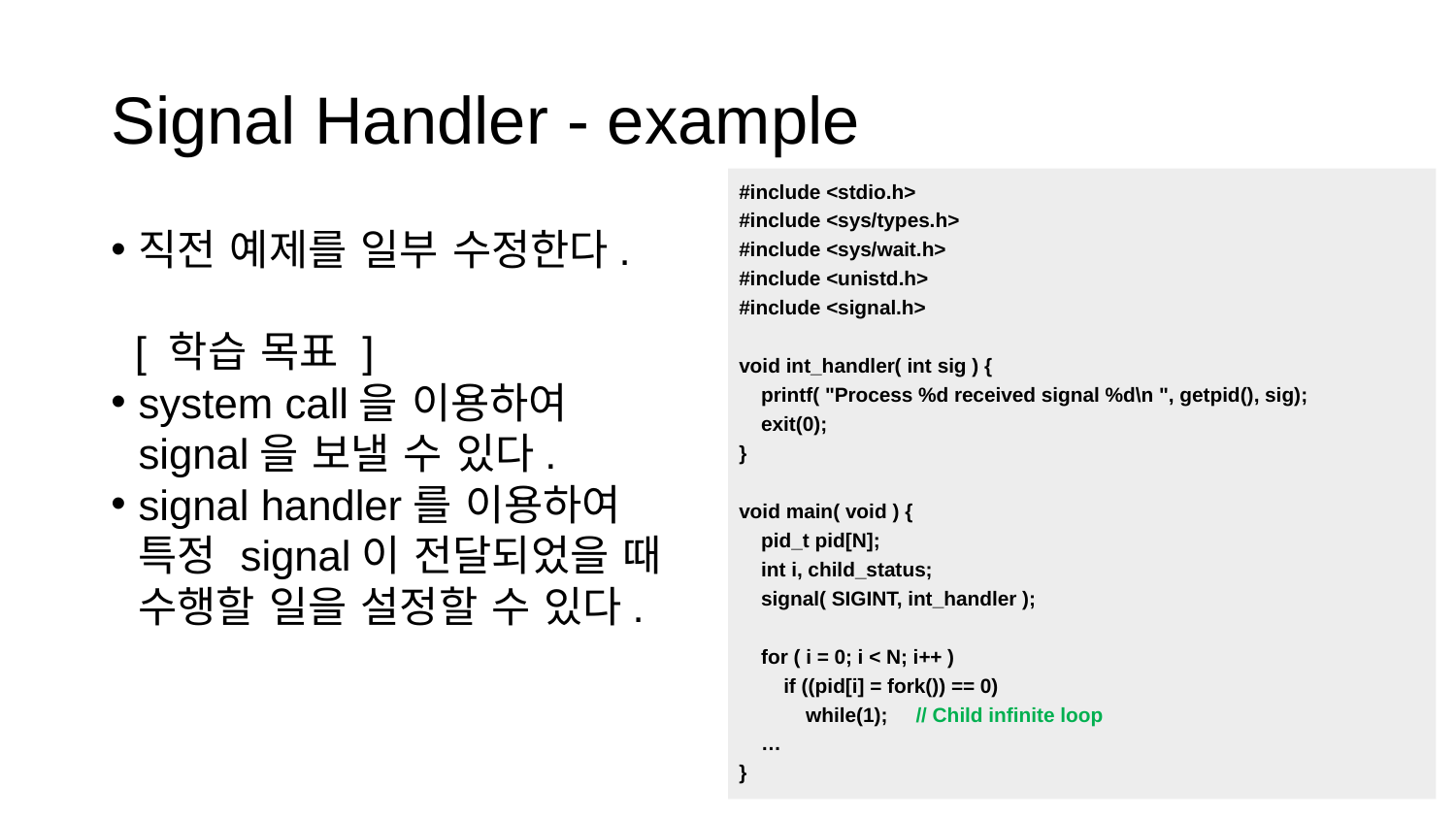

Signal Handler - example
#include <stdio.h>
#include <sys/types.h>
#include <sys/wait.h>
#include <unistd.h>
#include <signal.h>

void int_handler( int sig ) {
    printf( "Process %d received signal %d\n ", getpid(), sig);
    exit(0);
}

void main( void ) {
    pid_t pid[N];
    int i, child_status;
    signal( SIGINT, int_handler );

    for ( i = 0; i < N; i++ )
        if ((pid[i] = fork()) == 0)
            while(1);     // Child infinite loop
    …
}
직전 예제를 일부 수정한다.

  [ 학습 목표 ]
system call을 이용하여 signal을 보낼 수 있다.
signal handler를 이용하여 특정 signal이 전달되었을 때 수행할 일을 설정할 수 있다.